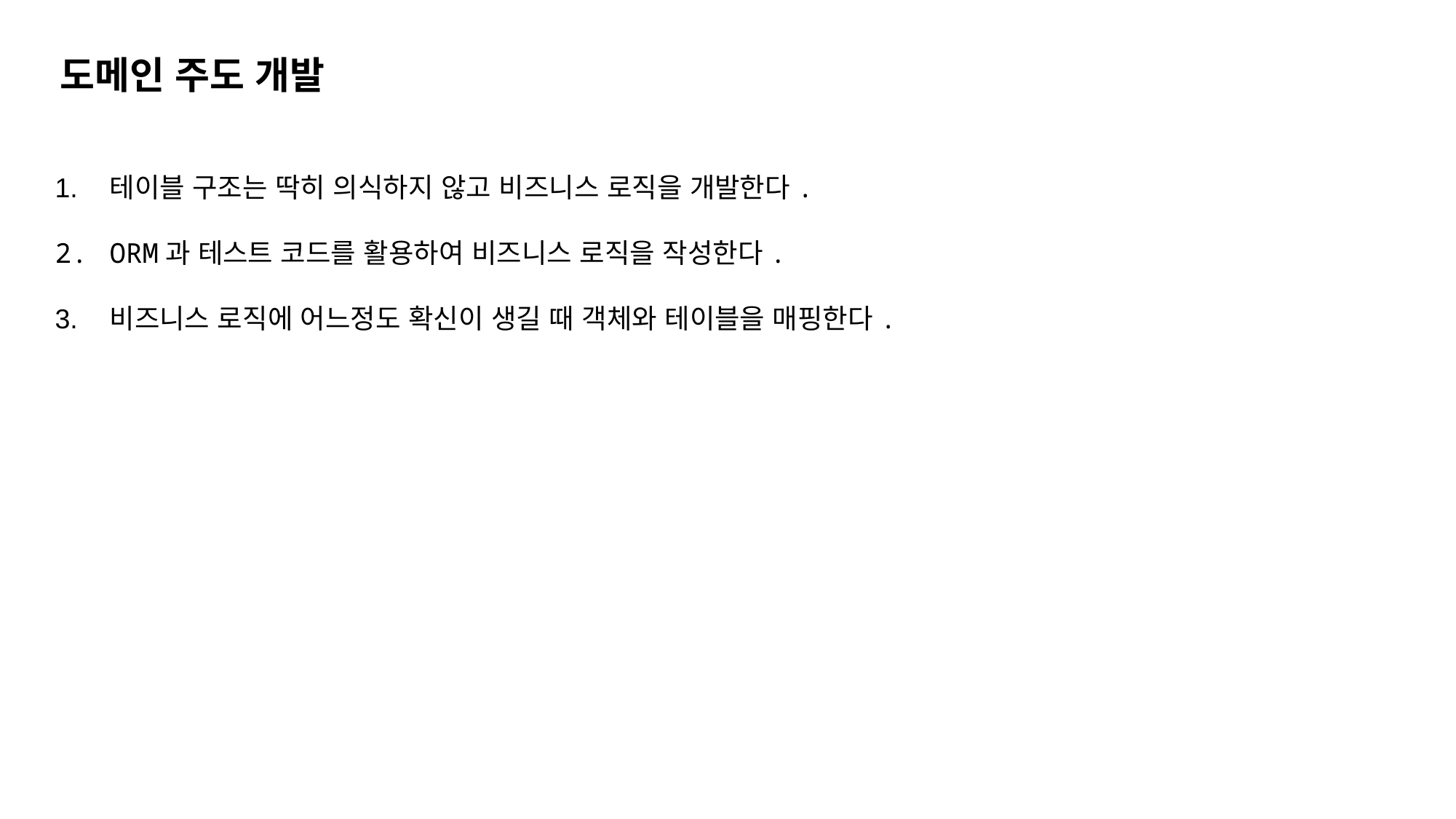

도메인 주도 개발
테이블 구조는 딱히 의식하지 않고 비즈니스 로직을 개발한다.

ORM과 테스트 코드를 활용하여 비즈니스 로직을 작성한다.

비즈니스 로직에 어느정도 확신이 생길 때 객체와 테이블을 매핑한다.